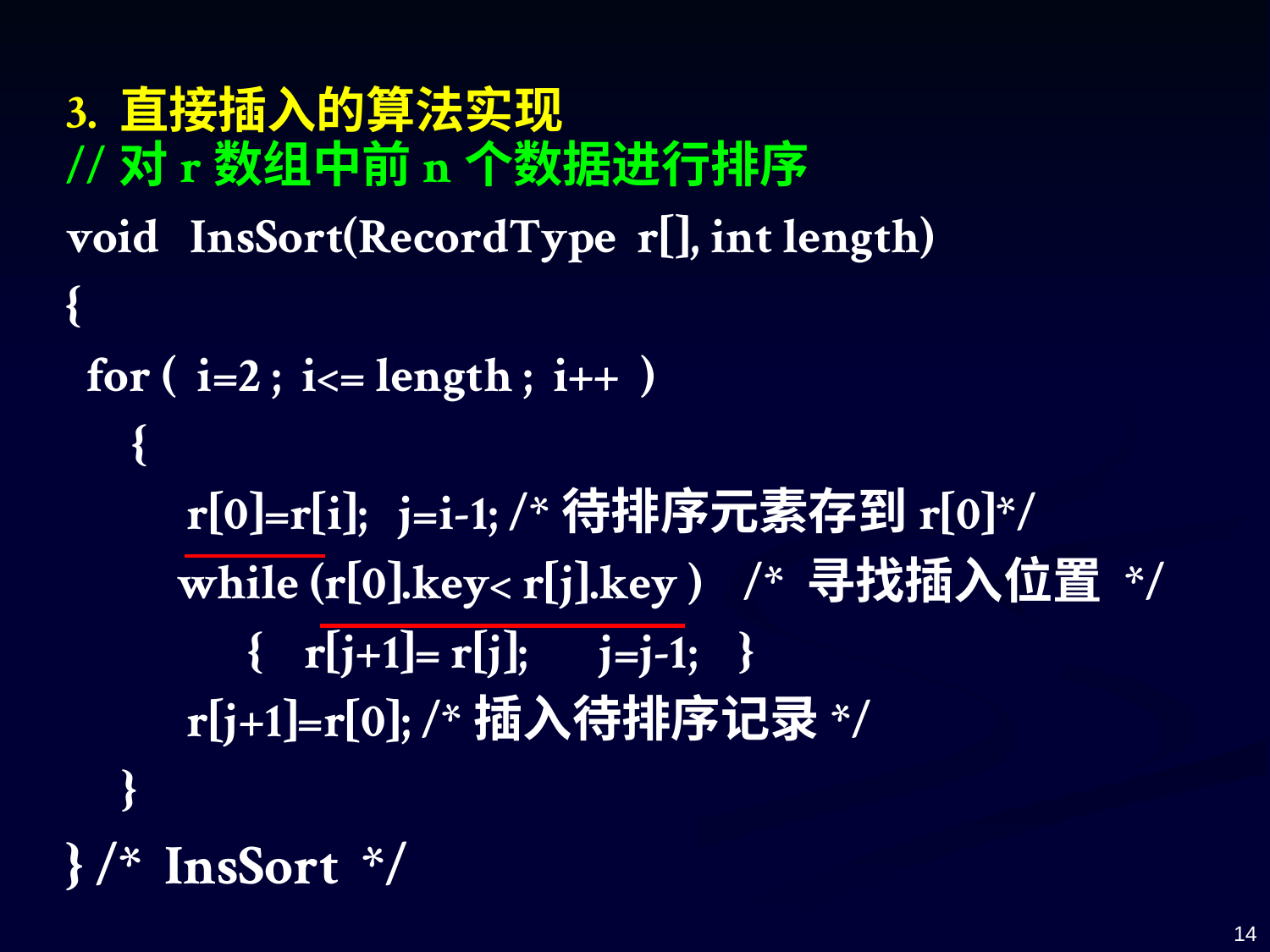

3. 直接插入的算法实现
//对r数组中前n个数据进行排序
void   InsSort(RecordType  r[], int length)
{
  for (  i=2 ;  i<= length ;  i++  )
 {
 r[0]=r[i];   j=i-1; /*待排序元素存到r[0]*/
while (r[0].key< r[j].key )    /* 寻找插入位置 */
       {    r[j+1]= r[j];       j=j-1;    }
 r[j+1]=r[0]; /*插入待排序记录*/
}
} /*  InsSort  */
14